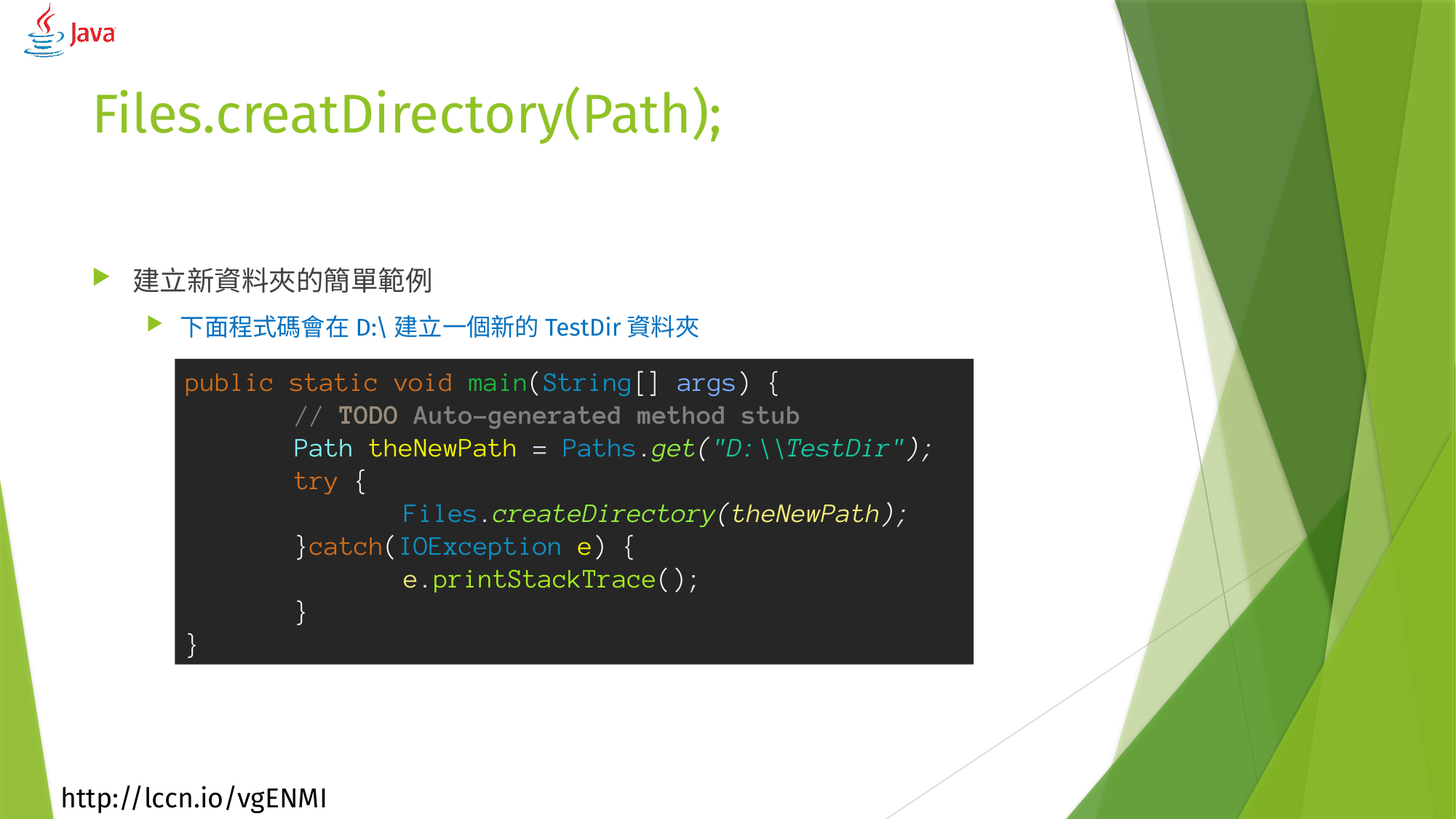

# Files.creatDirectory(Path);
建立新資料夾的簡單範例
下面程式碼會在D:\建立一個新的TestDir資料夾
public static void main(String[] args) {
	// TODO Auto-generated method stub
	Path theNewPath = Paths.get("D:\\TestDir");
	try {
		Files.createDirectory(theNewPath);
	}catch(IOException e) {
		e.printStackTrace();
	}
}